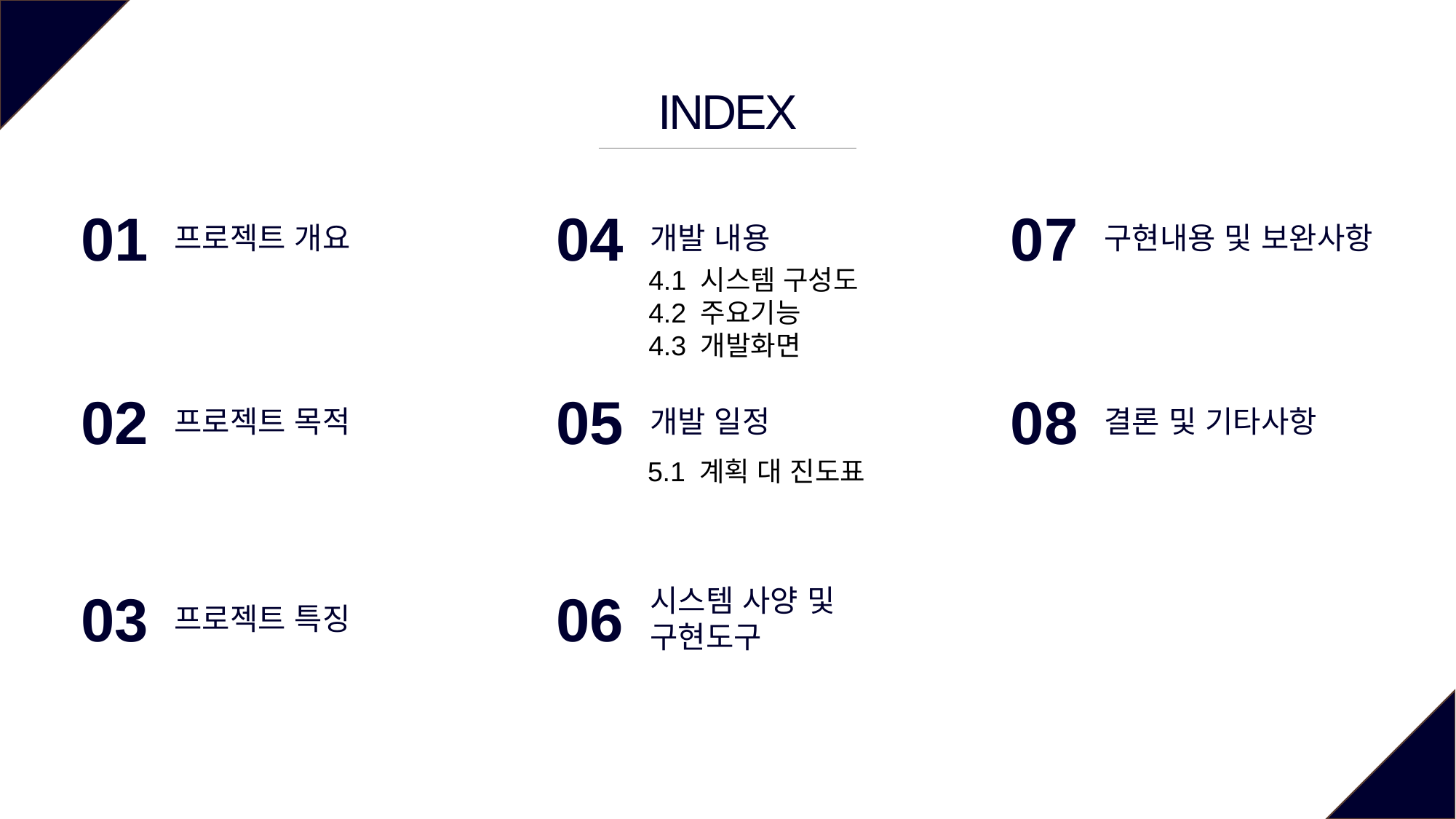

INDEX
01
04
07
프로젝트 개요
개발 내용
구현내용 및 보완사항
4.1 시스템 구성도
4.2 주요기능
4.3 개발화면
02
05
08
프로젝트 목적
개발 일정
결론 및 기타사항
5.1 계획 대 진도표
03
06
프로젝트 특징
시스템 사양 및 구현도구